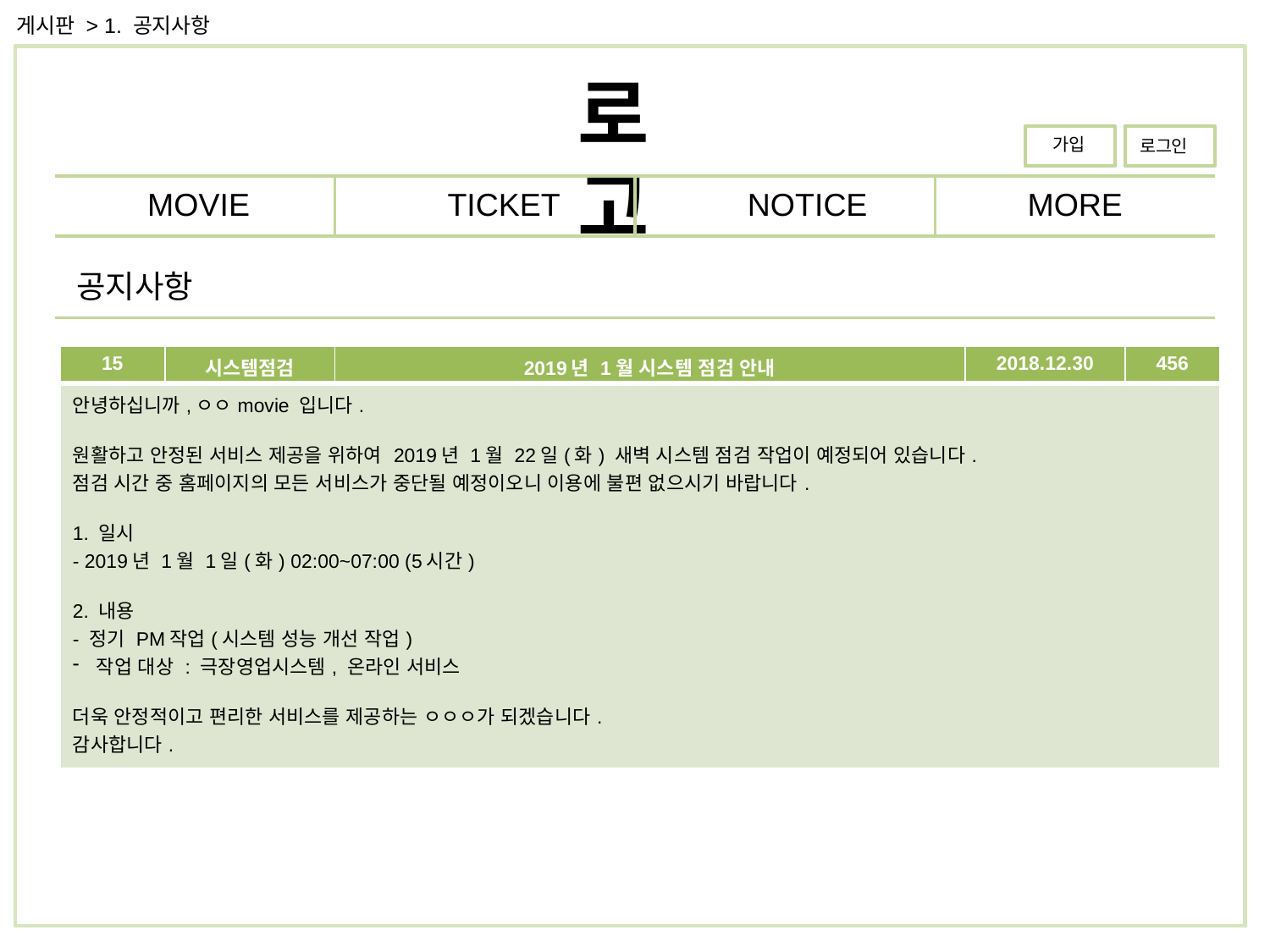

게시판 > 1. 공지사항

로고

가입
로그인
MOVIE
TICKET
NOTICE
MORE
공지사항
| 15 | 시스템점검 | 2019년 1월 시스템 점검 안내 | 2018.12.30 | 456 |
| --- | --- | --- | --- | --- |
| 안녕하십니까,ㅇㅇmovie 입니다.    원활하고 안정된 서비스 제공을 위하여 2019년 1월 22일(화) 새벽 시스템 점검 작업이 예정되어 있습니다.  점검 시간 중 홈페이지의 모든 서비스가 중단될 예정이오니 이용에 불편 없으시기 바랍니다.      1. 일시 - 2019년 1월 1일(화) 02:00~07:00 (5시간)      2. 내용 - 정기 PM작업(시스템 성능 개선 작업)      작업 대상 : 극장영업시스템, 온라인 서비스   더욱 안정적이고 편리한 서비스를 제공하는 ㅇㅇㅇ가 되겠습니다. 감사합니다. |  |  |  |  |